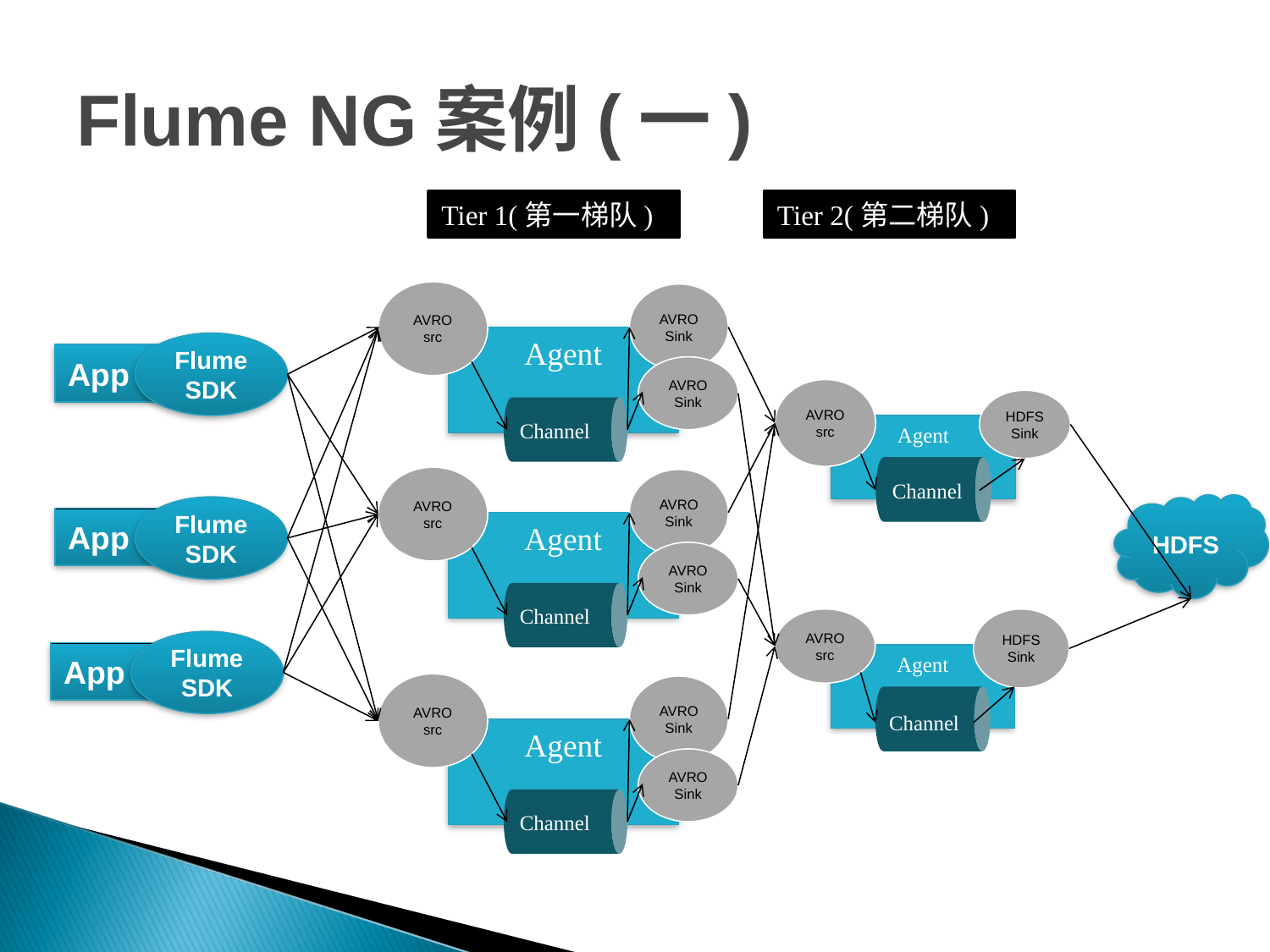

# Flume NG案例(一)
Tier 1(第一梯队)
Tier 2(第二梯队)
AVRO
src
AVRO
Sink
Agent
AVRO
Sink

Channel
FlumeSDK
App
AVRO
src
HDFS
Sink
Agent

Channel
AVRO
src
AVRO
Sink
Agent
AVRO
Sink

Channel
HDFS
FlumeSDK
App
AVRO
src
HDFS
Sink
Agent

Channel
FlumeSDK
App
AVRO
src
AVRO
Sink
Agent
AVRO
Sink

Channel